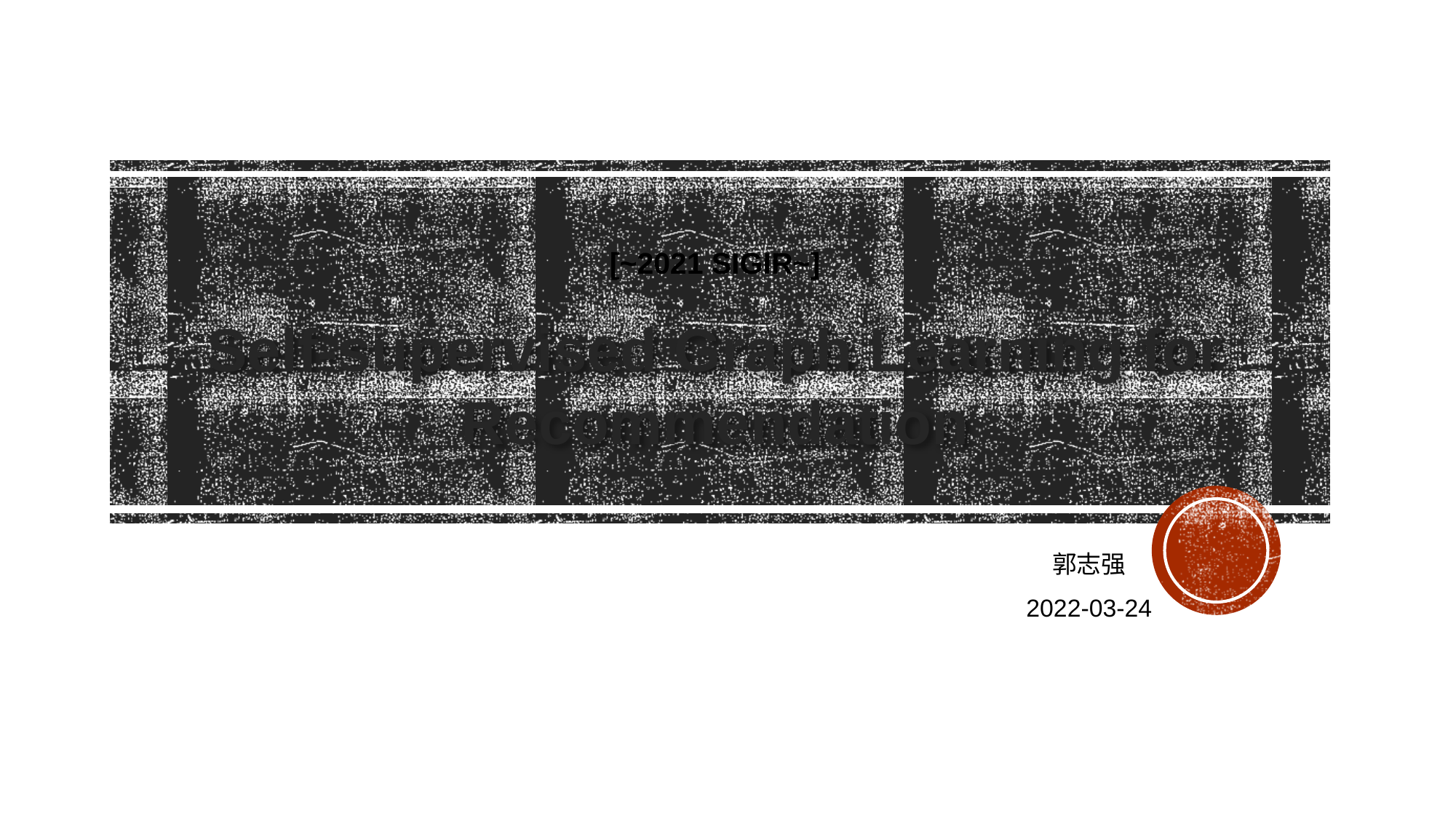

[~2021 SIGIR~]
Self-supervised Graph Learning for Recommendation
郭志强
2022-03-24